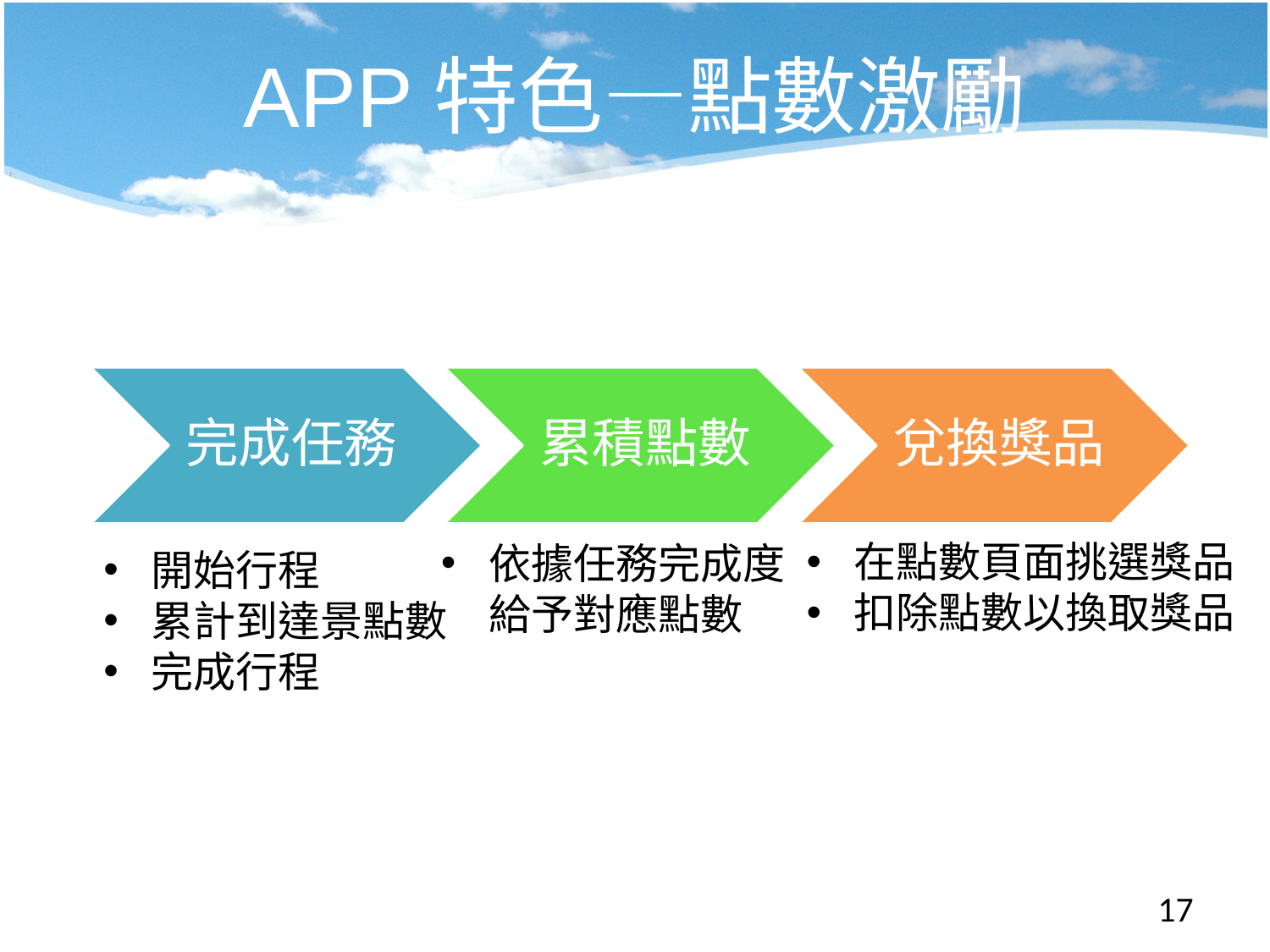

# APP特色—點數激勵
完成任務
累積點數
兌換獎品
在點數頁面挑選獎品
扣除點數以換取獎品
依據任務完成度
給予對應點數

開始行程
累計到達景點數
完成行程
17